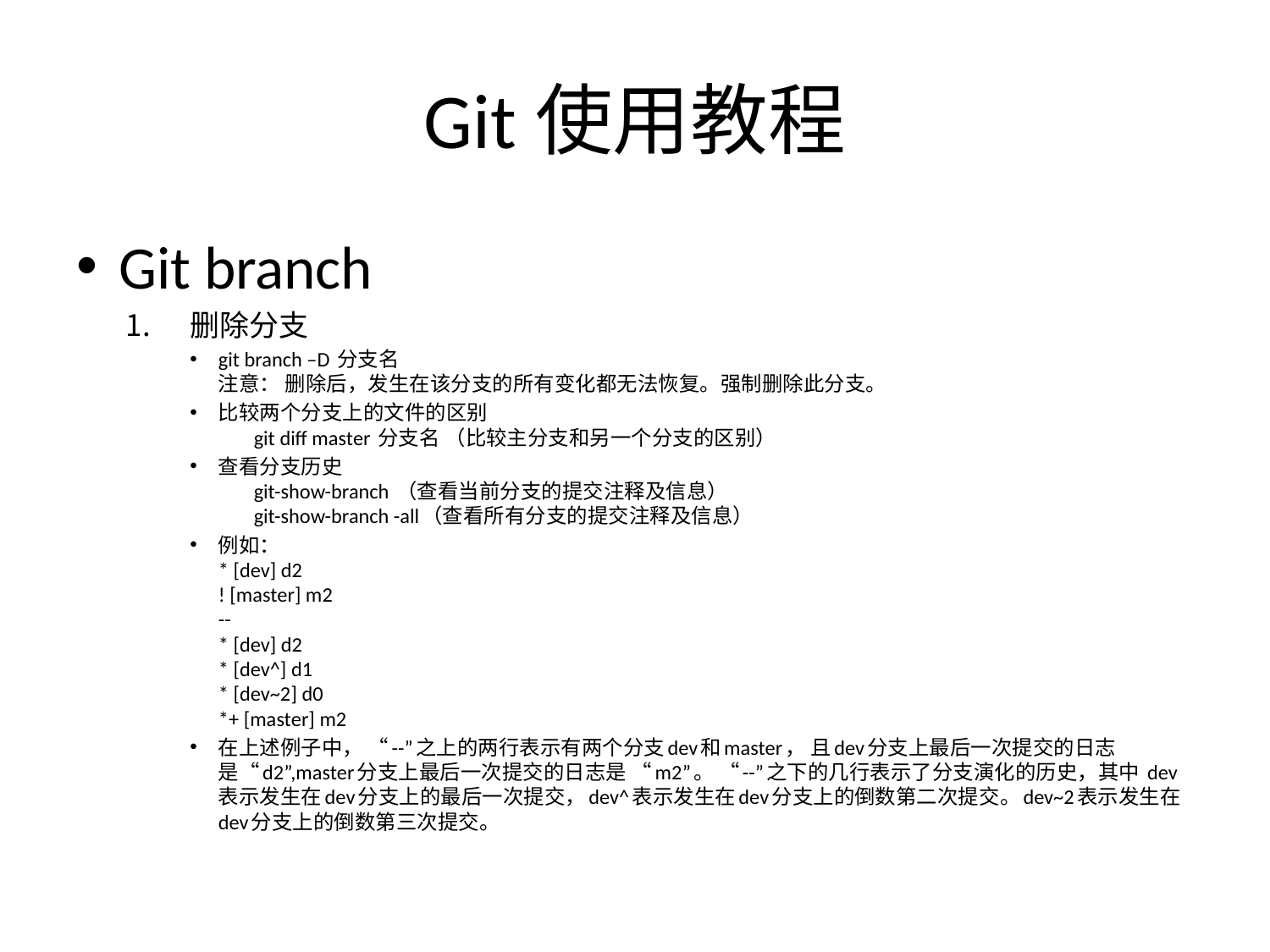

# Git使用教程
Git branch
删除分支
git branch –D 分支名 
注意： 删除后，发生在该分支的所有变化都无法恢复。强制删除此分支。
比较两个分支上的文件的区别 
       git diff master 分支名 （比较主分支和另一个分支的区别）
查看分支历史 
       git-show-branch （查看当前分支的提交注释及信息） 
       git-show-branch -all（查看所有分支的提交注释及信息）
例如： 
* [dev] d2 
! [master] m2 
-- 
* [dev] d2 
* [dev^] d1 
* [dev~2] d0 
*+ [master] m2
在上述例子中， “--”之上的两行表示有两个分支dev和master， 且dev分支上最后一次提交的日志是“d2”,master分支上最后一次提交的日志是 “m2”。 “--”之下的几行表示了分支演化的历史，其中 dev表示发生在dev分支上的最后一次提交，dev^表示发生在dev分支上的倒数第二次提交。dev~2表示发生在dev分支上的倒数第三次提交。